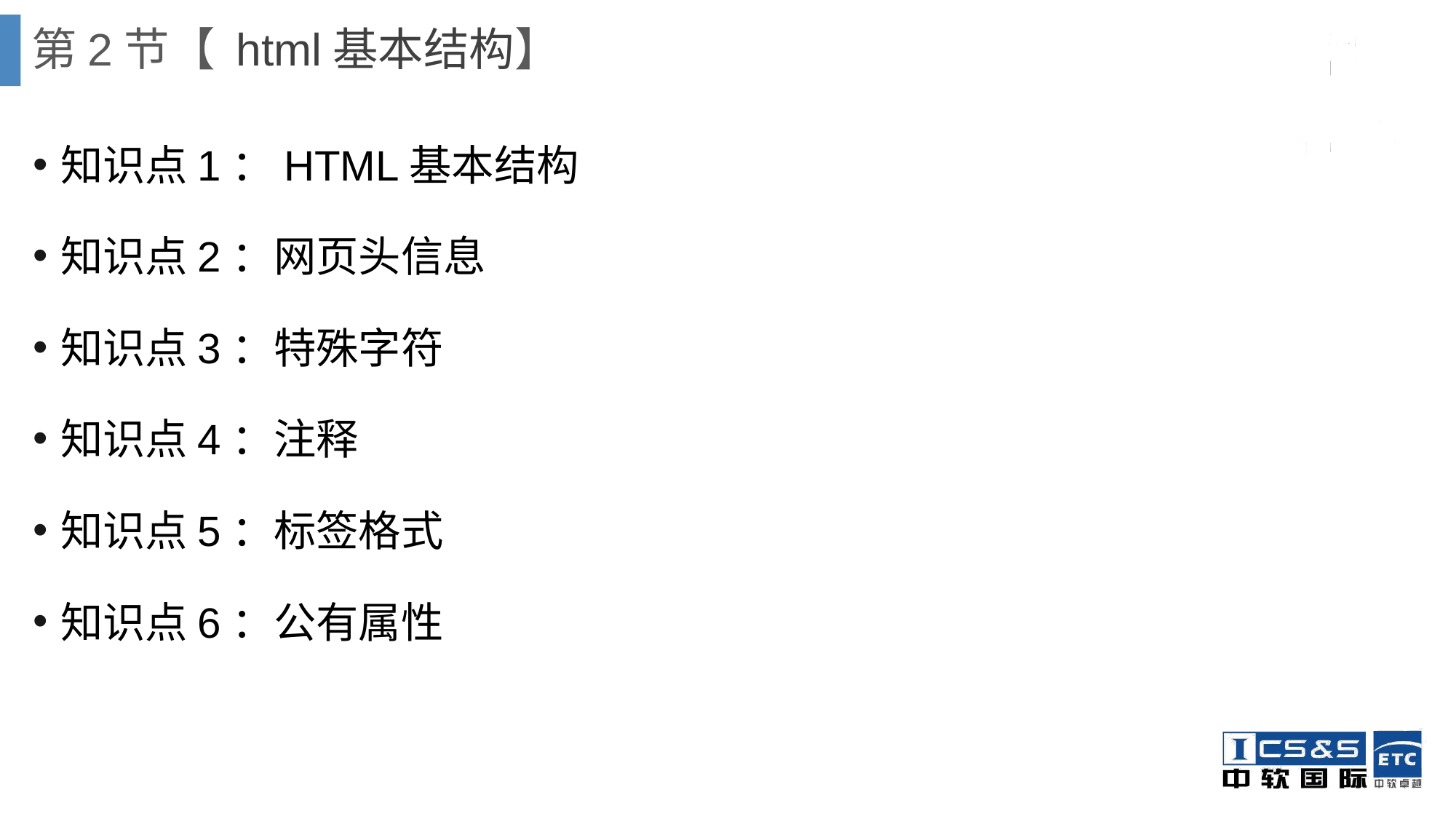

# 第2节【 html基本结构】
知识点1：HTML基本结构
知识点2：网页头信息
知识点3：特殊字符
知识点4：注释
知识点5：标签格式
知识点6：公有属性